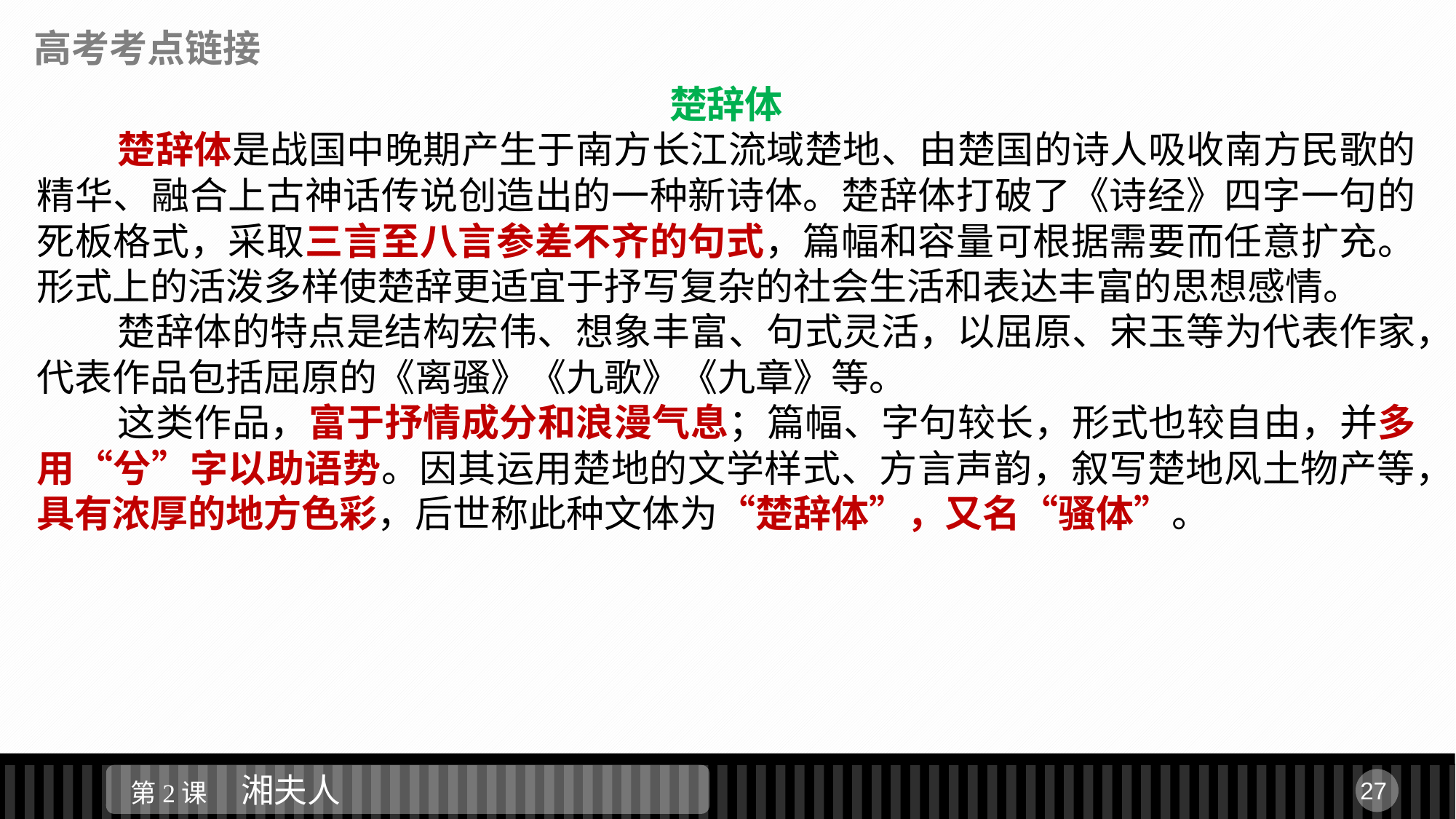

高考考点链接
楚辞体
        楚辞体是战国中晚期产生于南方长江流域楚地、由楚国的诗人吸收南方民歌的精华、融合上古神话传说创造出的一种新诗体。楚辞体打破了《诗经》四字一句的死板格式，采取三言至八言参差不齐的句式，篇幅和容量可根据需要而任意扩充。形式上的活泼多样使楚辞更适宜于抒写复杂的社会生活和表达丰富的思想感情。
        楚辞体的特点是结构宏伟、想象丰富、句式灵活，以屈原、宋玉等为代表作家，代表作品包括屈原的《离骚》《九歌》《九章》等。
        这类作品，富于抒情成分和浪漫气息；篇幅、字句较长，形式也较自由，并多用“兮”字以助语势。因其运用楚地的文学样式、方言声韵，叙写楚地风土物产等，具有浓厚的地方色彩，后世称此种文体为“楚辞体”，又名“骚体”。